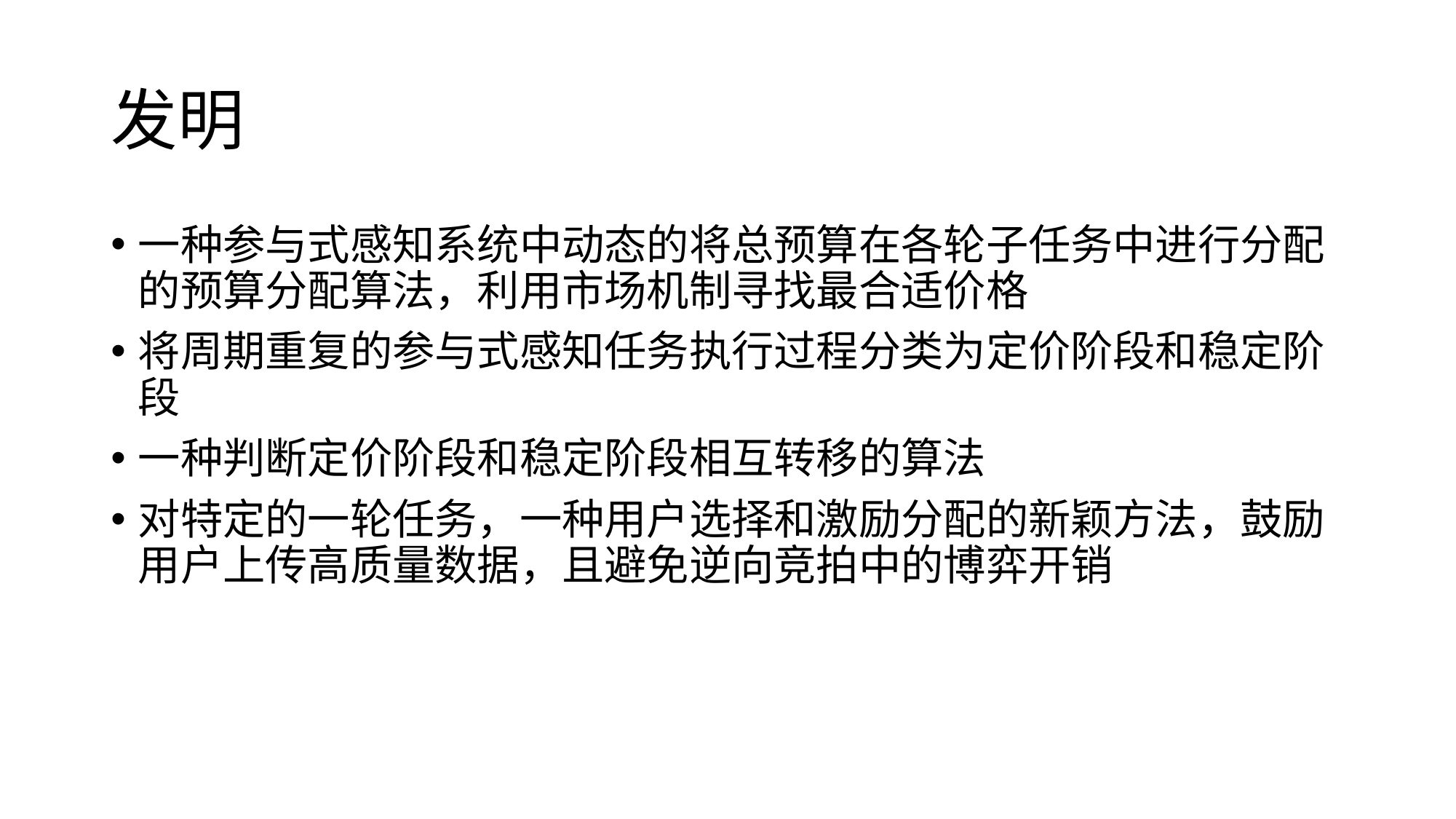

# 发明
一种参与式感知系统中动态的将总预算在各轮子任务中进行分配的预算分配算法，利用市场机制寻找最合适价格
将周期重复的参与式感知任务执行过程分类为定价阶段和稳定阶段
一种判断定价阶段和稳定阶段相互转移的算法
对特定的一轮任务，一种用户选择和激励分配的新颖方法，鼓励用户上传高质量数据，且避免逆向竞拍中的博弈开销